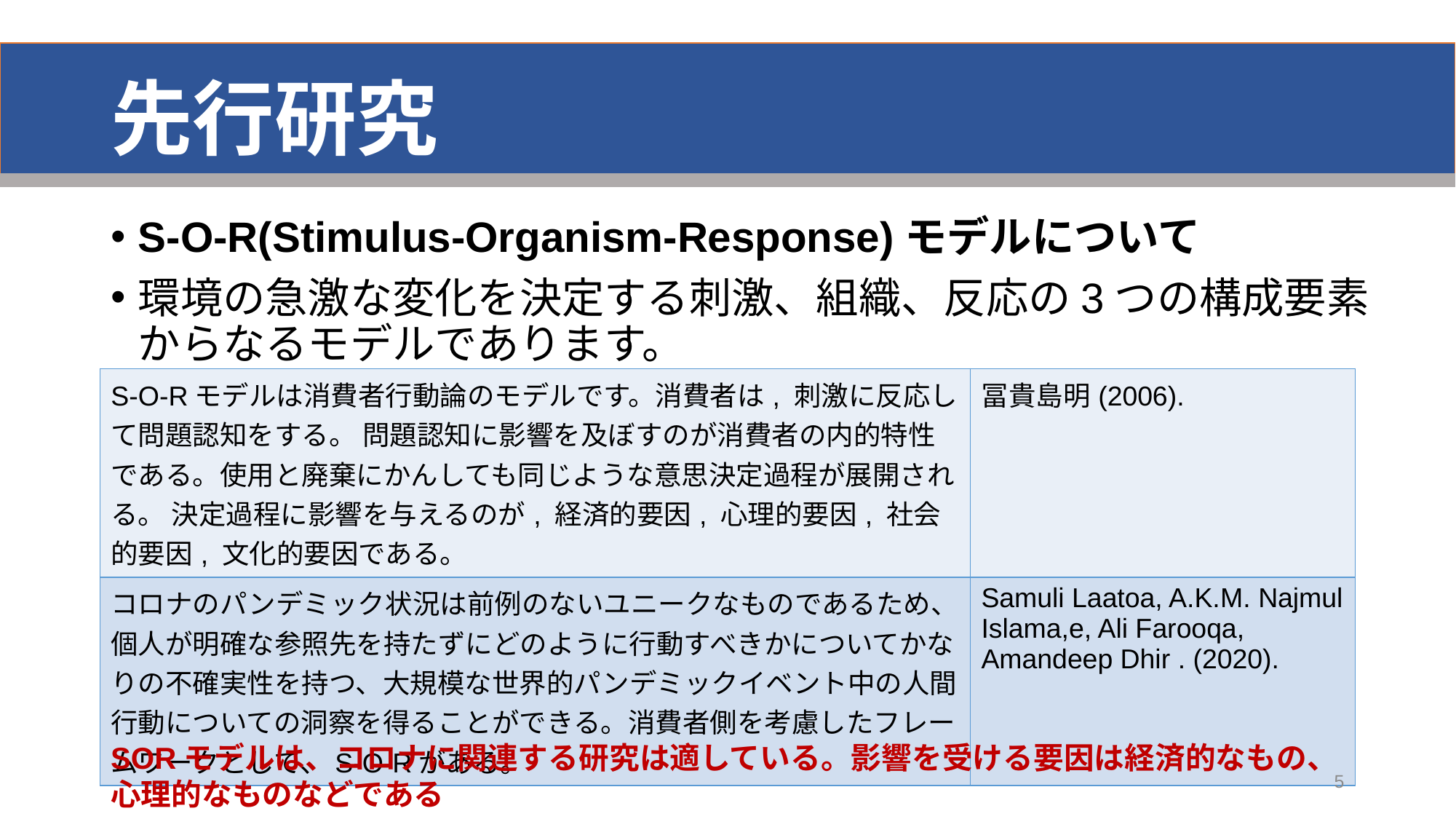

# 先行研究
S-O-R(Stimulus-Organism-Response)モデルについて
環境の急激な変化を決定する刺激、組織、反応の3つの構成要素からなるモデルであります。

| S-O-Rモデルは消費者行動論のモデルです。消費者は, 刺激に反応し て問題認知をする。 問題認知に影響を及ぼすのが消費者の内的特性である。使用と廃棄にかんしても同じような意思決定過程が展開される。 決定過程に影響を与えるのが, 経済的要因, 心理的要因, 社会的要因, 文化的要因である。 | 冨貴島明(2006). |
| --- | --- |
| コロナのパンデミック状況は前例のないユニークなものであるため、個人が明確な参照先を持たずにどのように行動すべきかについてかなりの不確実性を持つ、大規模な世界的パンデミックイベント中の人間行動についての洞察を得ることができる。消費者側を考慮したフレームワークとして、S-O-Rがある。 | Samuli Laatoa, A.K.M. Najmul Islama,e, Ali Farooqa, Amandeep Dhir . (2020). |
SORモデルは、コロナに関連する研究は適している。影響を受ける要因は経済的なもの、心理的なものなどである
5